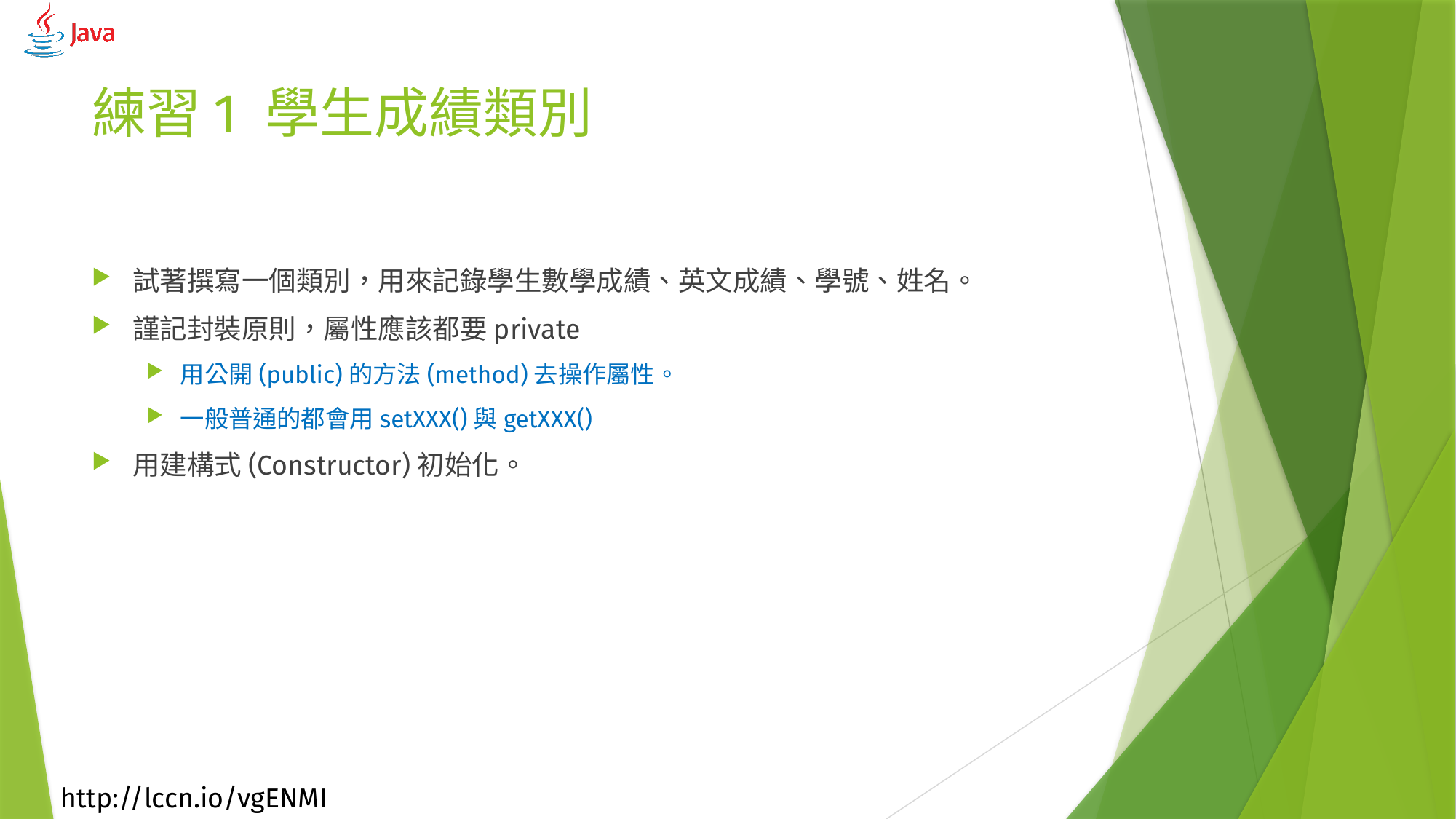

# 練習1 學生成績類別
試著撰寫一個類別，用來記錄學生數學成績、英文成績、學號、姓名。
謹記封裝原則，屬性應該都要private
用公開(public)的方法(method)去操作屬性。
一般普通的都會用setXXX()與getXXX()
用建構式(Constructor)初始化。